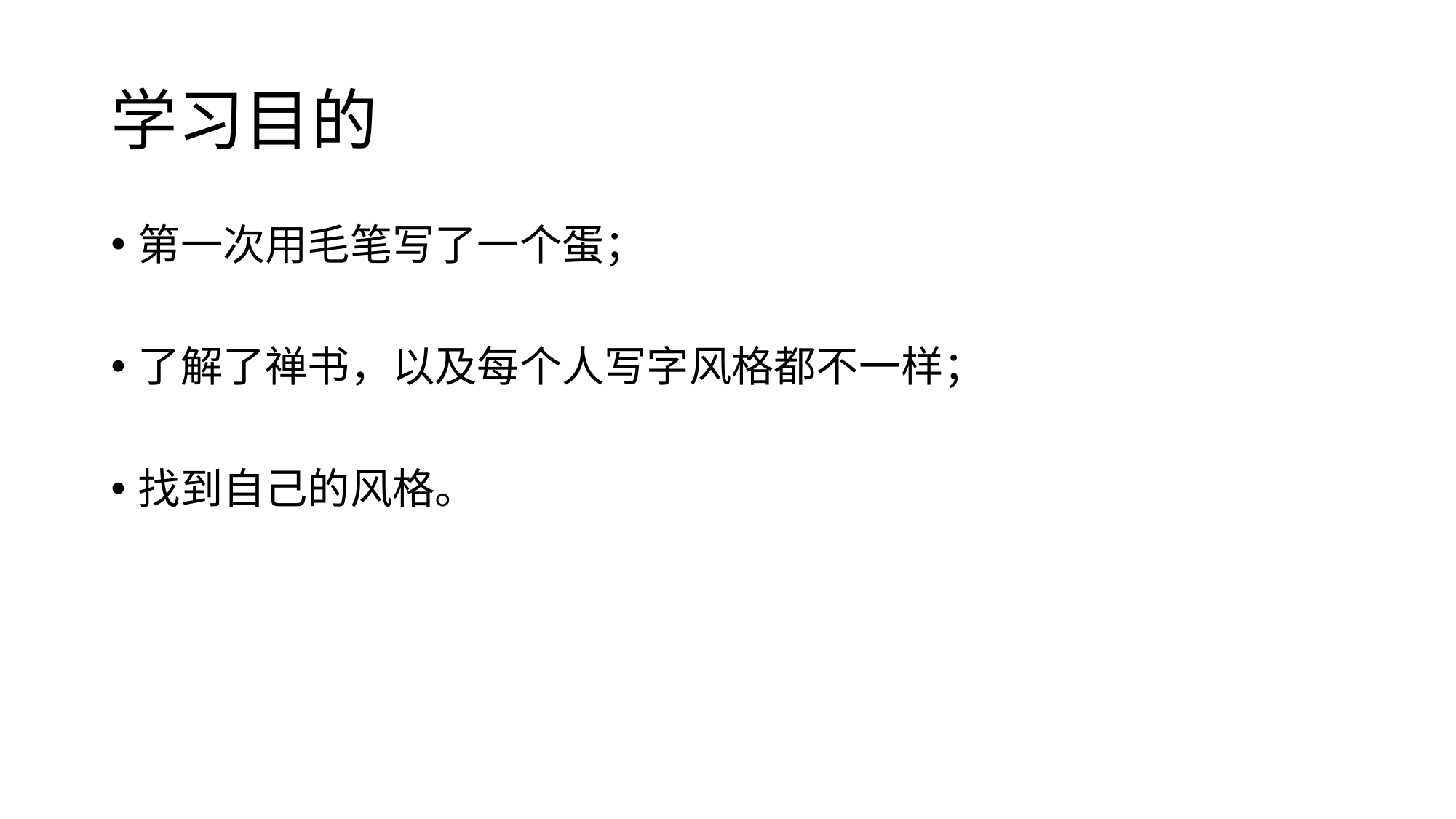

# 学习目的
第一次用毛笔写了一个蛋；

了解了禅书，以及每个人写字风格都不一样；

找到自己的风格。